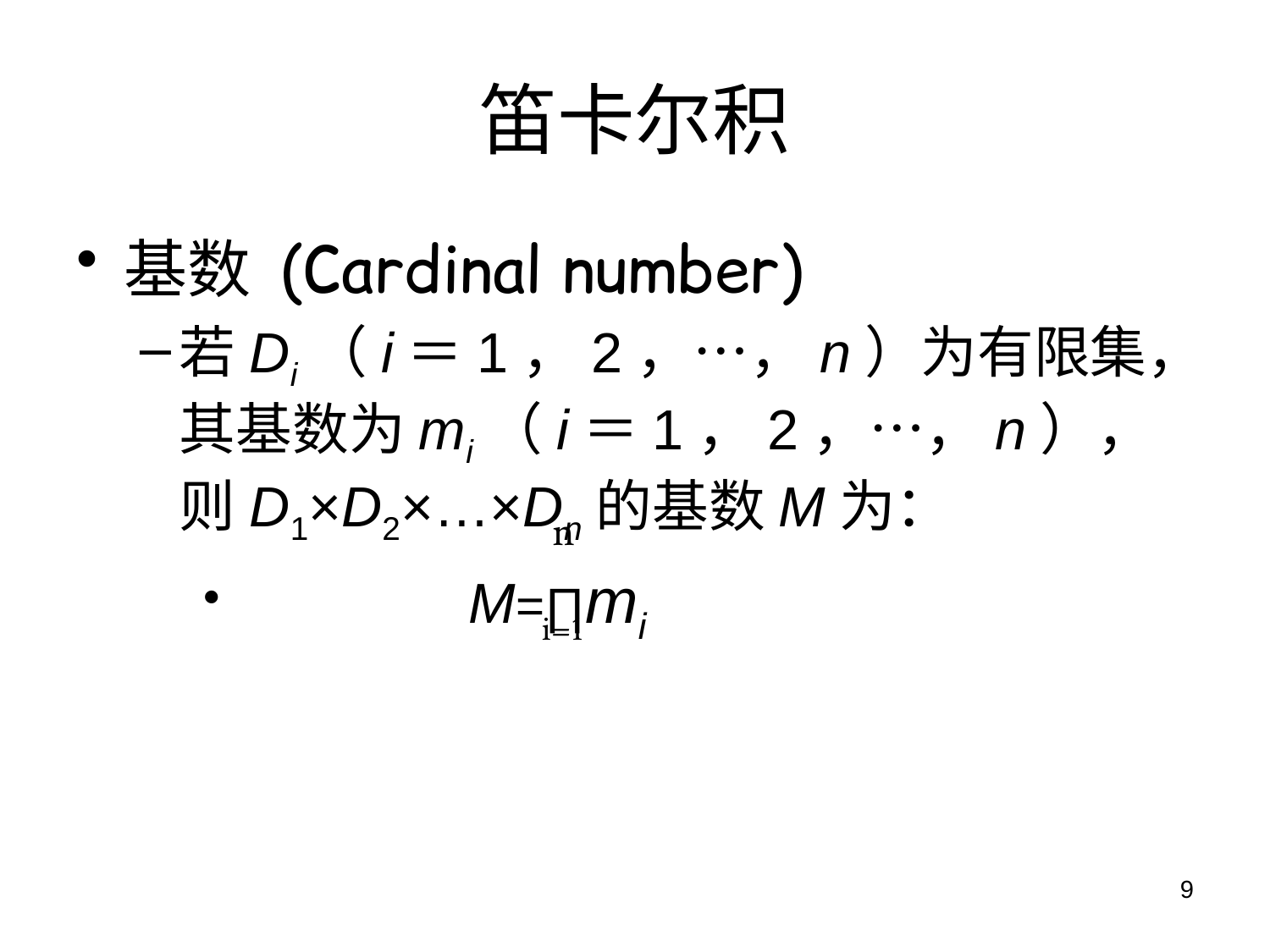

# 笛卡尔积
基数 (Cardinal number)
若Di（i＝1，2，…，n）为有限集，其基数为mi（i＝1，2，…，n），则D1×D2×…×Dn的基数M为：
                 M=∏mi
n
i=1
9